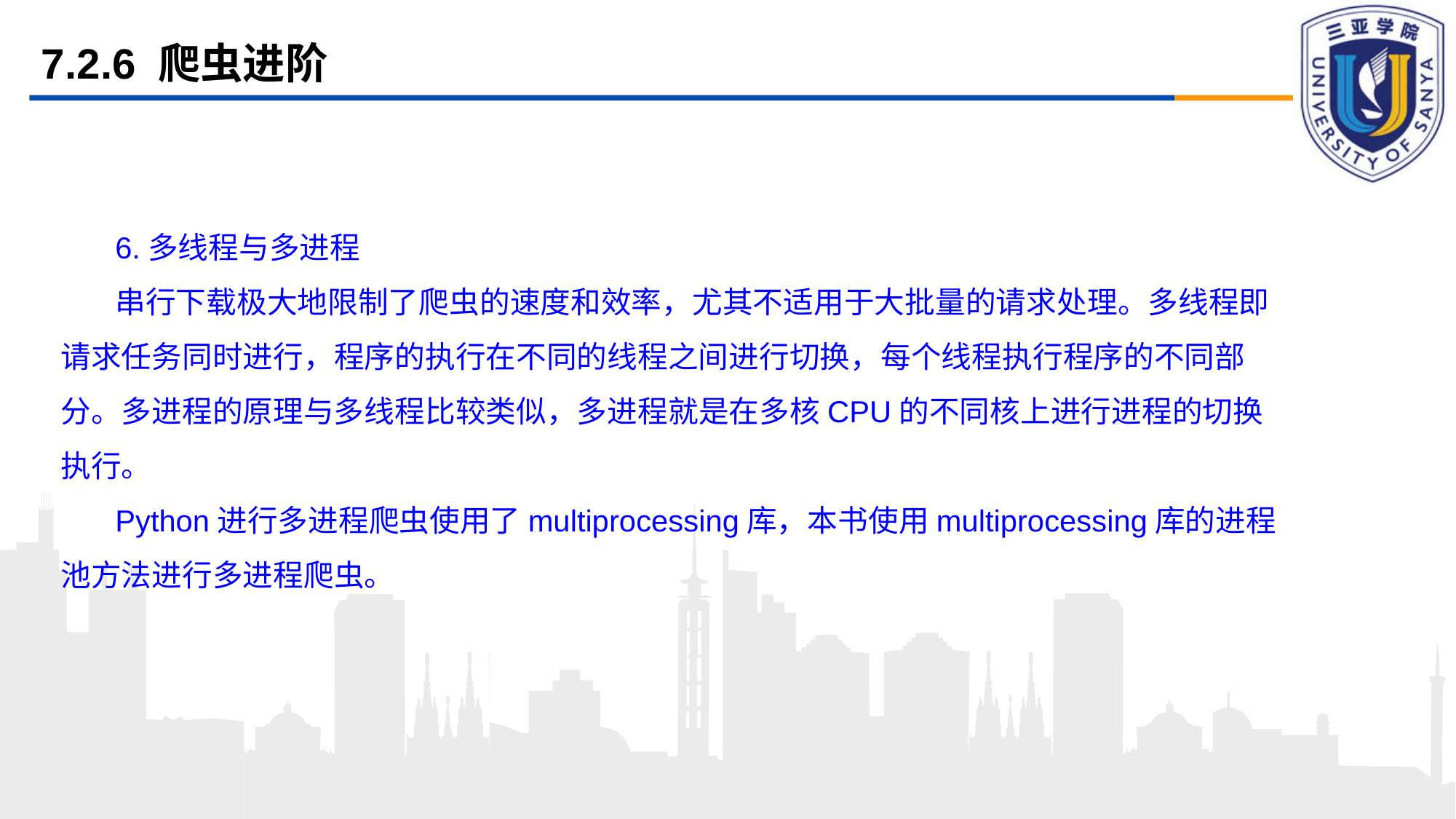

# 7.2.6 爬虫进阶
6.多线程与多进程
串行下载极大地限制了爬虫的速度和效率，尤其不适用于大批量的请求处理。多线程即请求任务同时进行，程序的执行在不同的线程之间进行切换，每个线程执行程序的不同部分。多进程的原理与多线程比较类似，多进程就是在多核CPU的不同核上进行进程的切换执行。
Python进行多进程爬虫使用了multiprocessing库，本书使用multiprocessing库的进程池方法进行多进程爬虫。